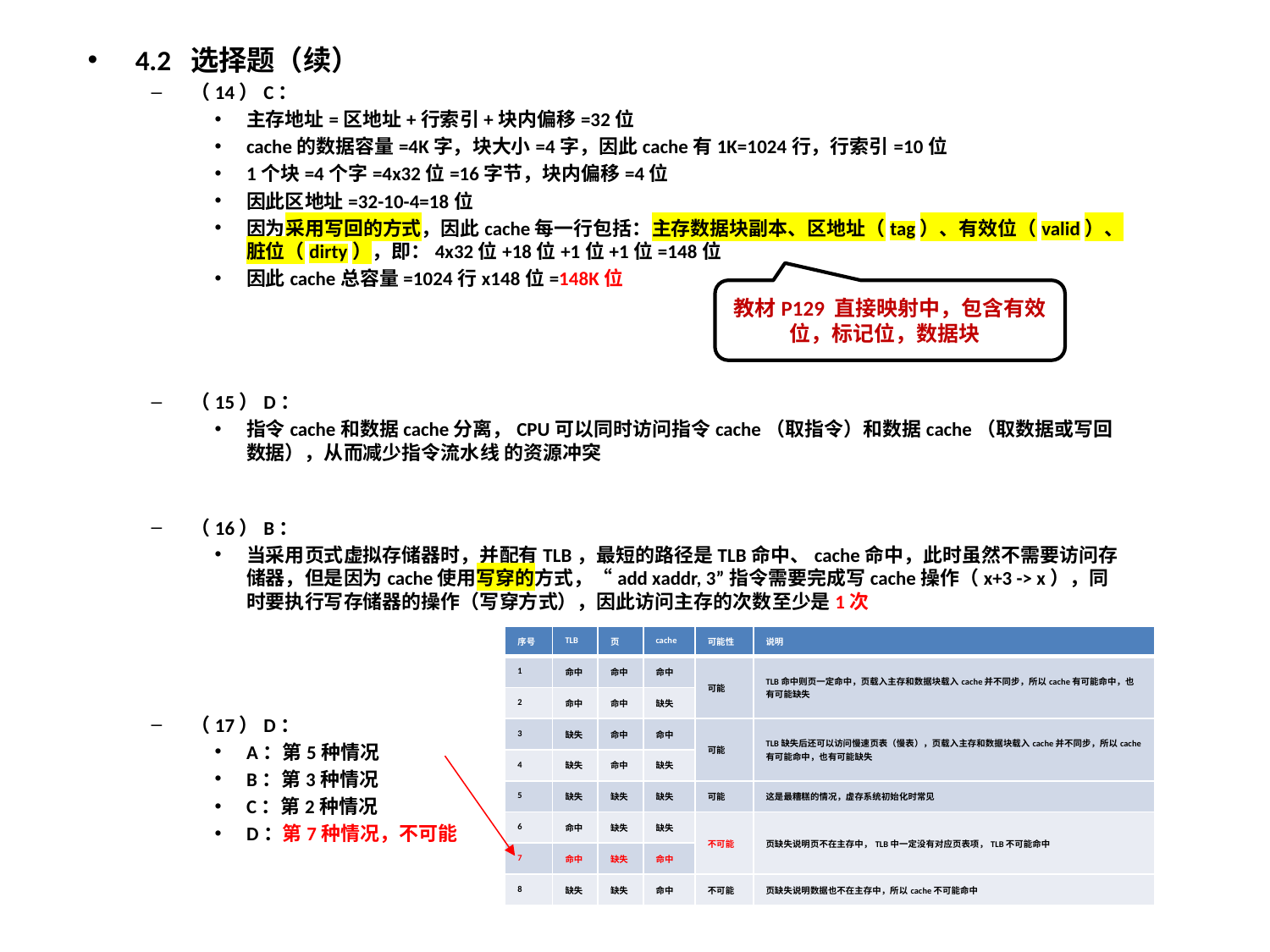

4.2  选择题（续）
（14）C：
主存地址=区地址+行索引+块内偏移=32位
cache的数据容量=4K字，块大小=4字，因此cache有1K=1024行，行索引=10位
1个块=4个字=4x32位=16字节，块内偏移=4位
因此区地址=32-10-4=18位
因为采用写回的方式，因此cache每一行包括：主存数据块副本、区地址（tag）、有效位（valid）、脏位（dirty），即：4x32位+18位+1位+1位=148位
因此cache总容量=1024行x148位=148K位

（15）D：
指令cache和数据cache分离，CPU可以同时访问指令cache（取指令）和数据cache（取数据或写回数据），从而减少指令流水线 的资源冲突

（16）B：
当采用页式虚拟存储器时，并配有TLB，最短的路径是TLB命中、cache命中，此时虽然不需要访问存储器，但是因为cache使用写穿的方式，“add xaddr, 3”指令需要完成写cache操作（x+3 -> x），同时要执行写存储器的操作（写穿方式），因此访问主存的次数至少是1次

（17）D：
A：第5种情况
B：第3种情况
C：第2种情况
D：第7种情况，不可能

教材P129 直接映射中，包含有效位，标记位，数据块
| 序号 | TLB | 页 | cache | 可能性 | 说明 |
| --- | --- | --- | --- | --- | --- |
| 1 | 命中 | 命中 | 命中 | 可能 | TLB命中则页一定命中，页载入主存和数据块载入cache并不同步，所以cache有可能命中，也有可能缺失 |
| 2 | 命中 | 命中 | 缺失 |  |  |
| 3 | 缺失 | 命中 | 命中 | 可能 | TLB缺失后还可以访问慢速页表（慢表），页载入主存和数据块载入cache并不同步，所以cache有可能命中，也有可能缺失 |
| 4 | 缺失 | 命中 | 缺失 |  |  |
| 5 | 缺失 | 缺失 | 缺失 | 可能 | 这是最糟糕的情况，虚存系统初始化时常见 |
| 6 | 命中 | 缺失 | 缺失 | 不可能 | 页缺失说明页不在主存中，TLB中一定没有对应页表项，TLB不可能命中 |
| 7 | 命中 | 缺失 | 命中 |  |  |
| 8 | 缺失 | 缺失 | 命中 | 不可能 | 页缺失说明数据也不在主存中，所以cache不可能命中 |